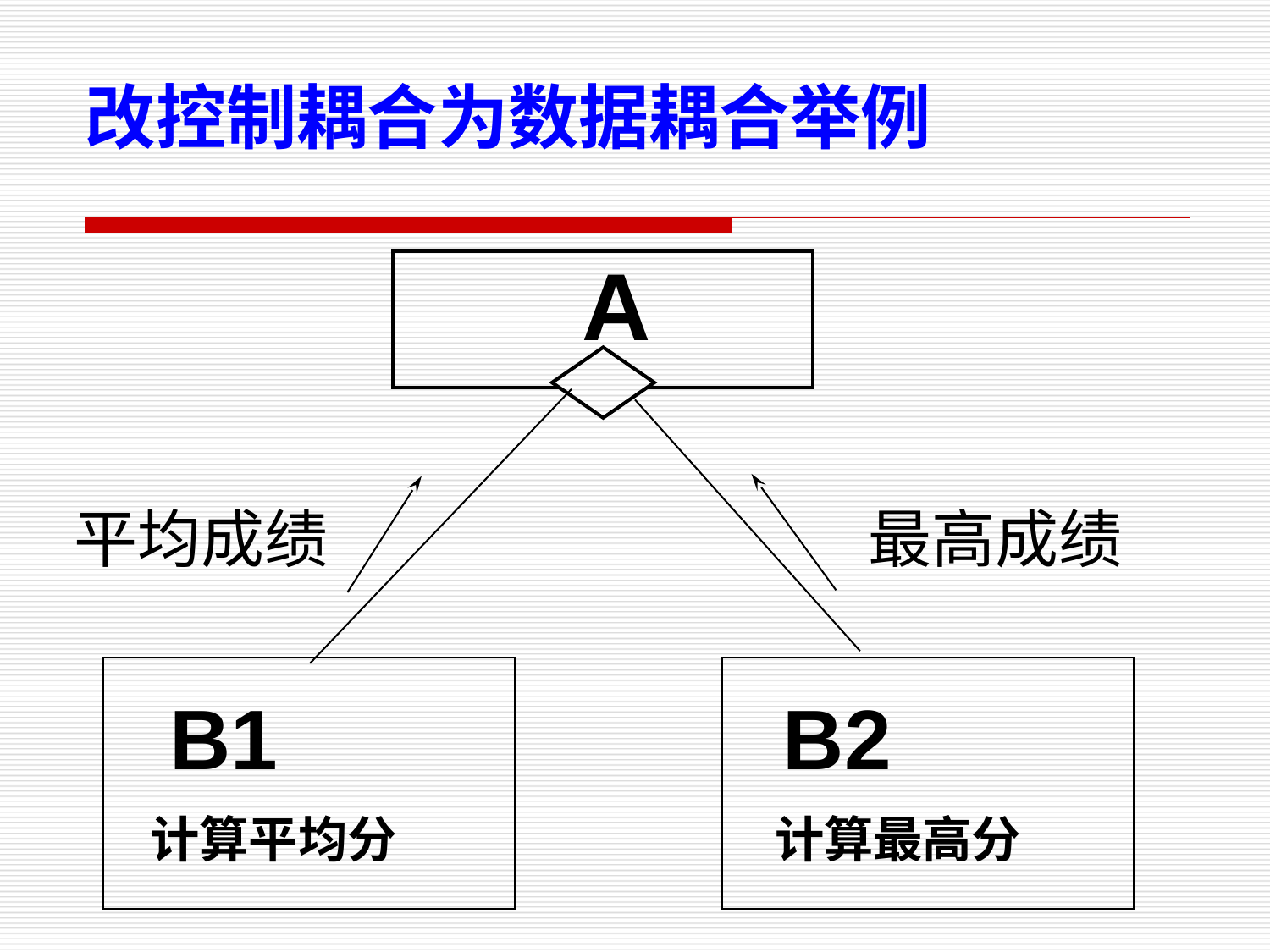

改控制耦合为数据耦合举例
A

平均成绩
最高成绩

B1
B2
计算平均分
计算最高分